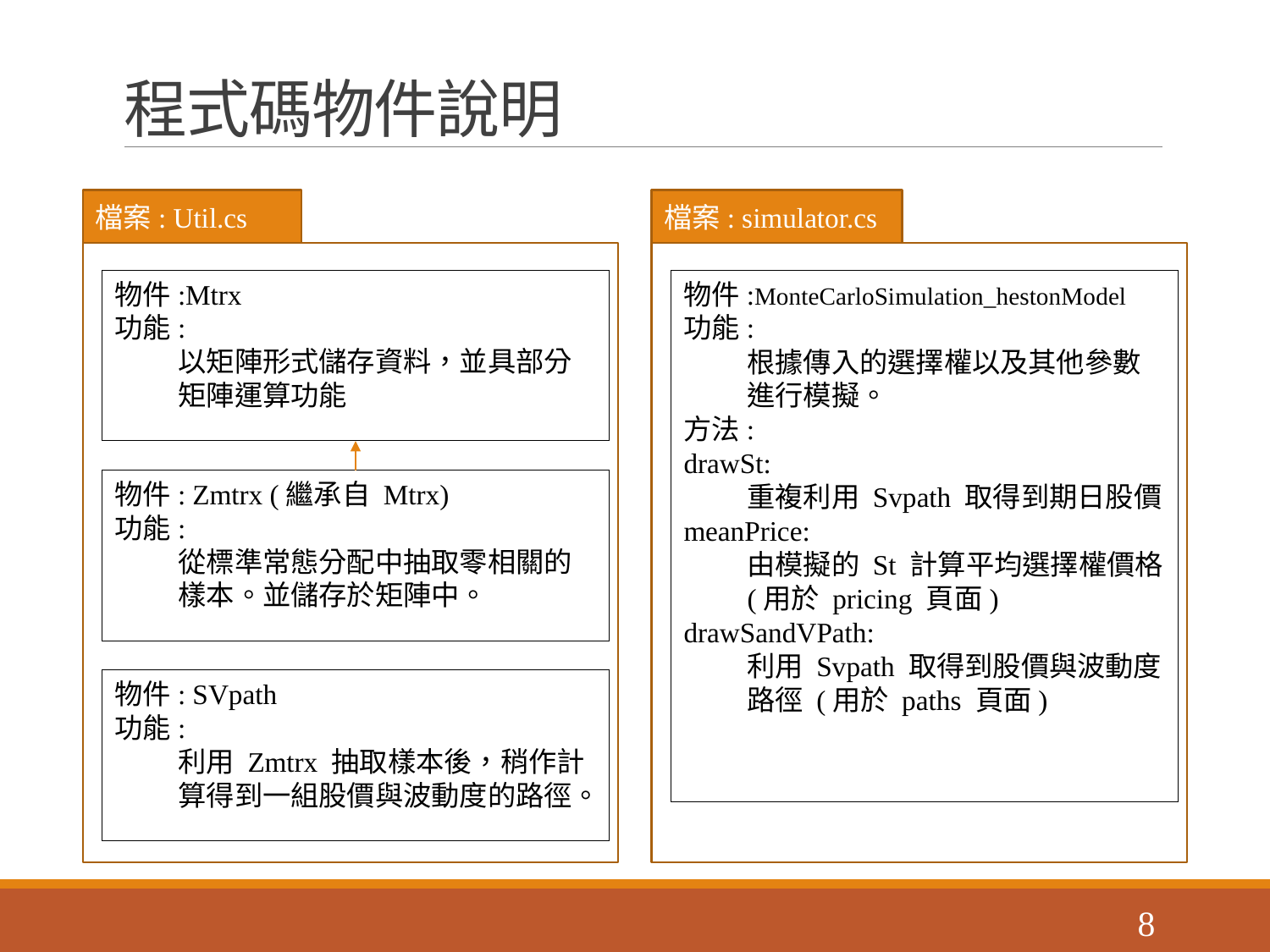

# 程式碼物件說明
檔案: Util.cs

物件:Mtrx
功能:
以矩陣形式儲存資料，並具部分矩陣運算功能
物件: Zmtrx (繼承自 Mtrx)
功能:
從標準常態分配中抽取零相關的樣本。並儲存於矩陣中。
物件: SVpath
功能:
利用 Zmtrx 抽取樣本後，稍作計算得到一組股價與波動度的路徑。
檔案: simulator.cs

物件:MonteCarloSimulation_hestonModel
功能:
根據傳入的選擇權以及其他參數進行模擬。
方法:
drawSt:
重複利用 Svpath 取得到期日股價
meanPrice:
由模擬的 St 計算平均選擇權價格
(用於 pricing 頁面)
drawSandVPath:
利用 Svpath 取得到股價與波動度路徑 (用於 paths 頁面)

8